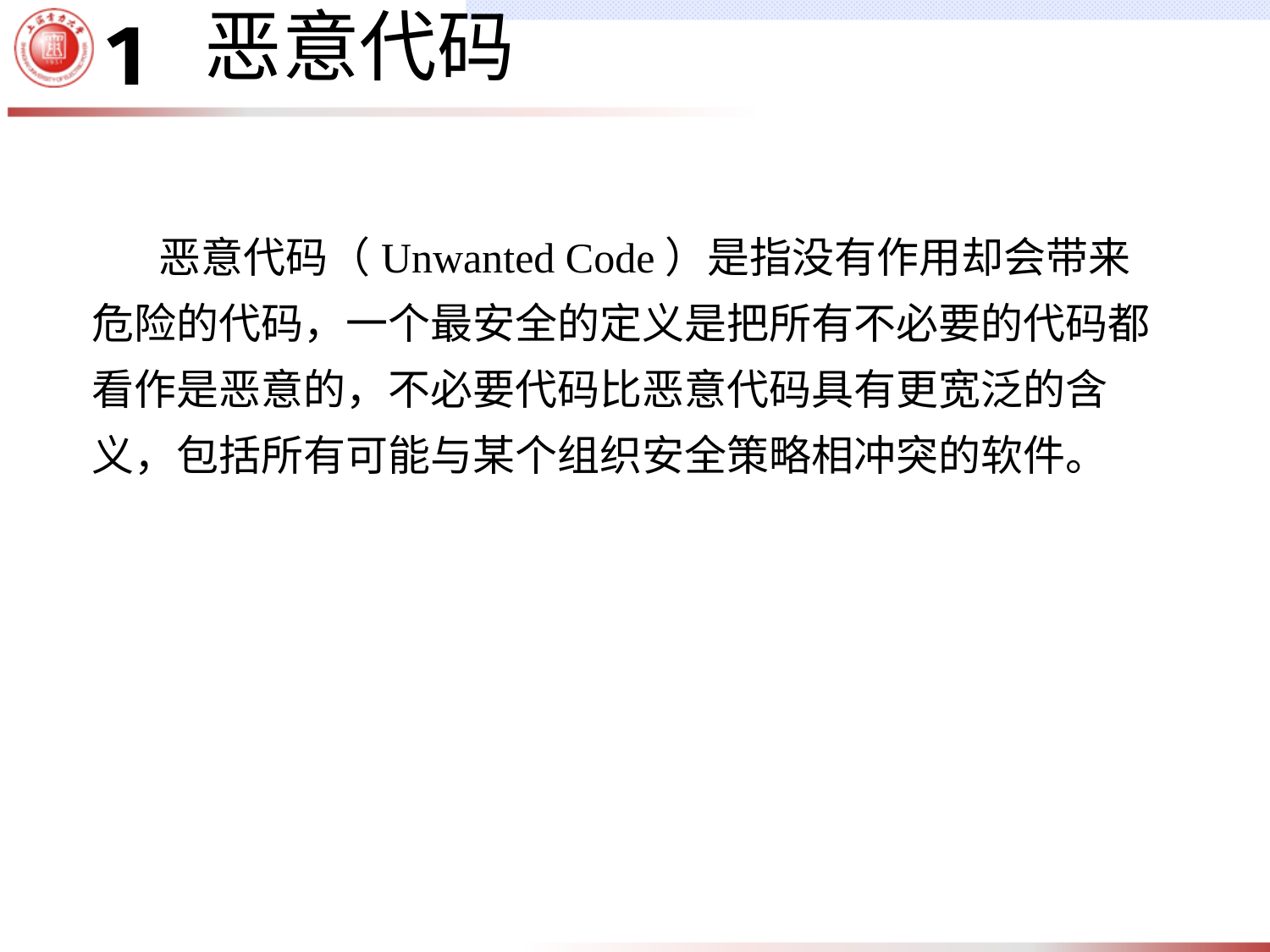

1
恶意代码
      恶意代码（Unwanted Code）是指没有作用却会带来危险的代码，一个最安全的定义是把所有不必要的代码都看作是恶意的，不必要代码比恶意代码具有更宽泛的含义，包括所有可能与某个组织安全策略相冲突的软件。